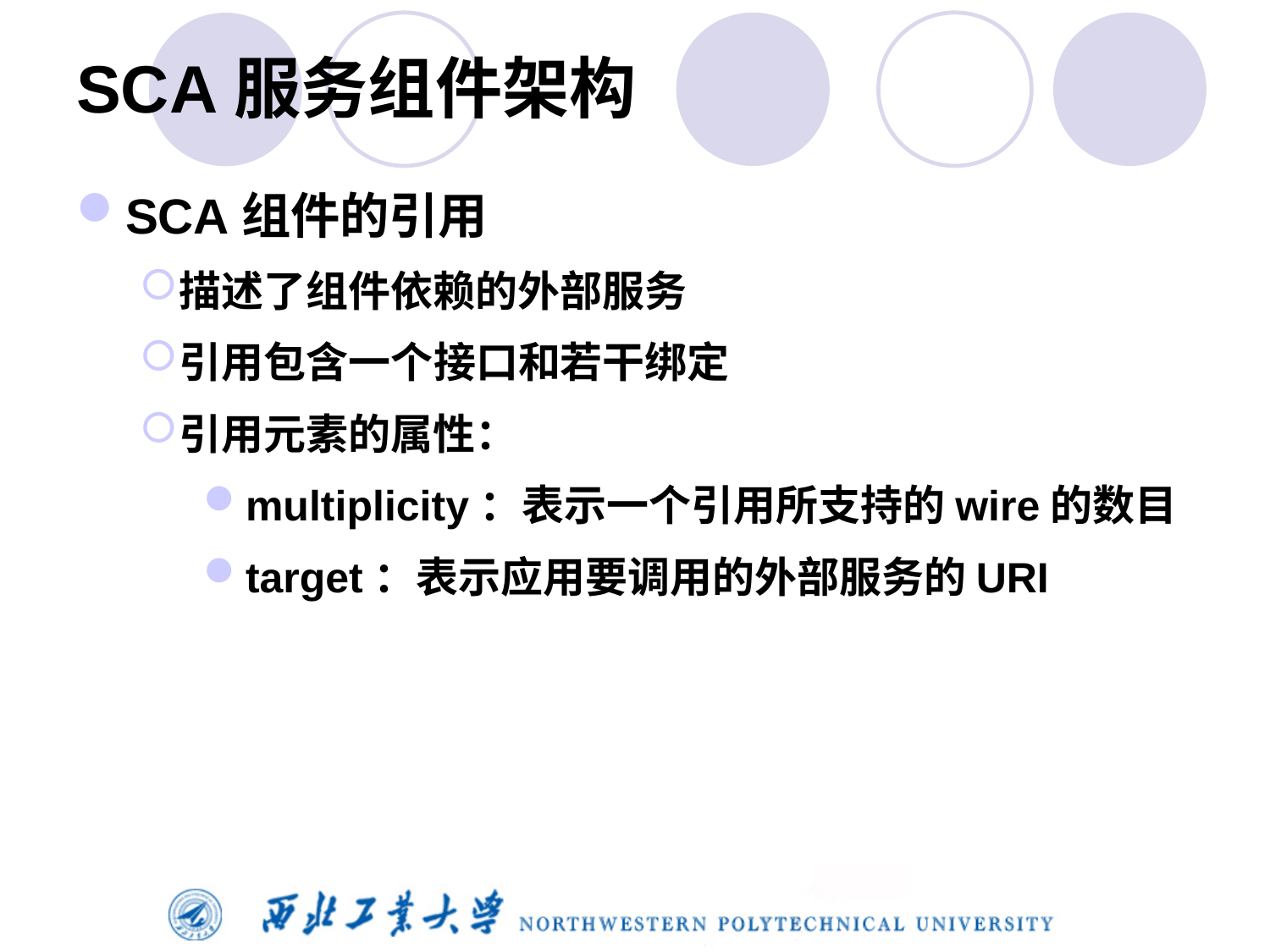

# SCA服务组件架构
SCA组件的引用
描述了组件依赖的外部服务
引用包含一个接口和若干绑定
引用元素的属性：
multiplicity：表示一个引用所支持的wire的数目
target：表示应用要调用的外部服务的URI